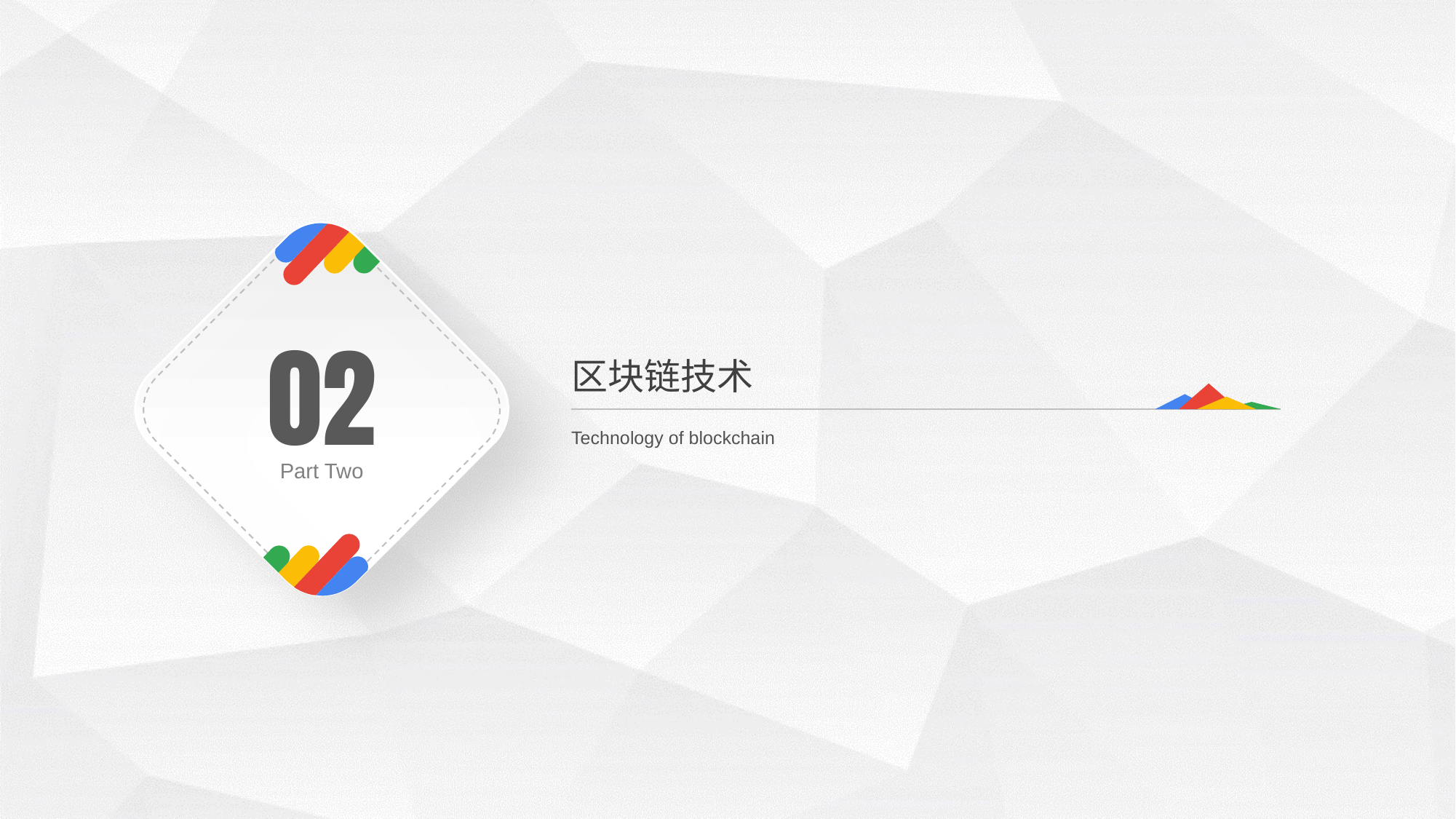

02
区块链技术

Technology of blockchain
Part Two